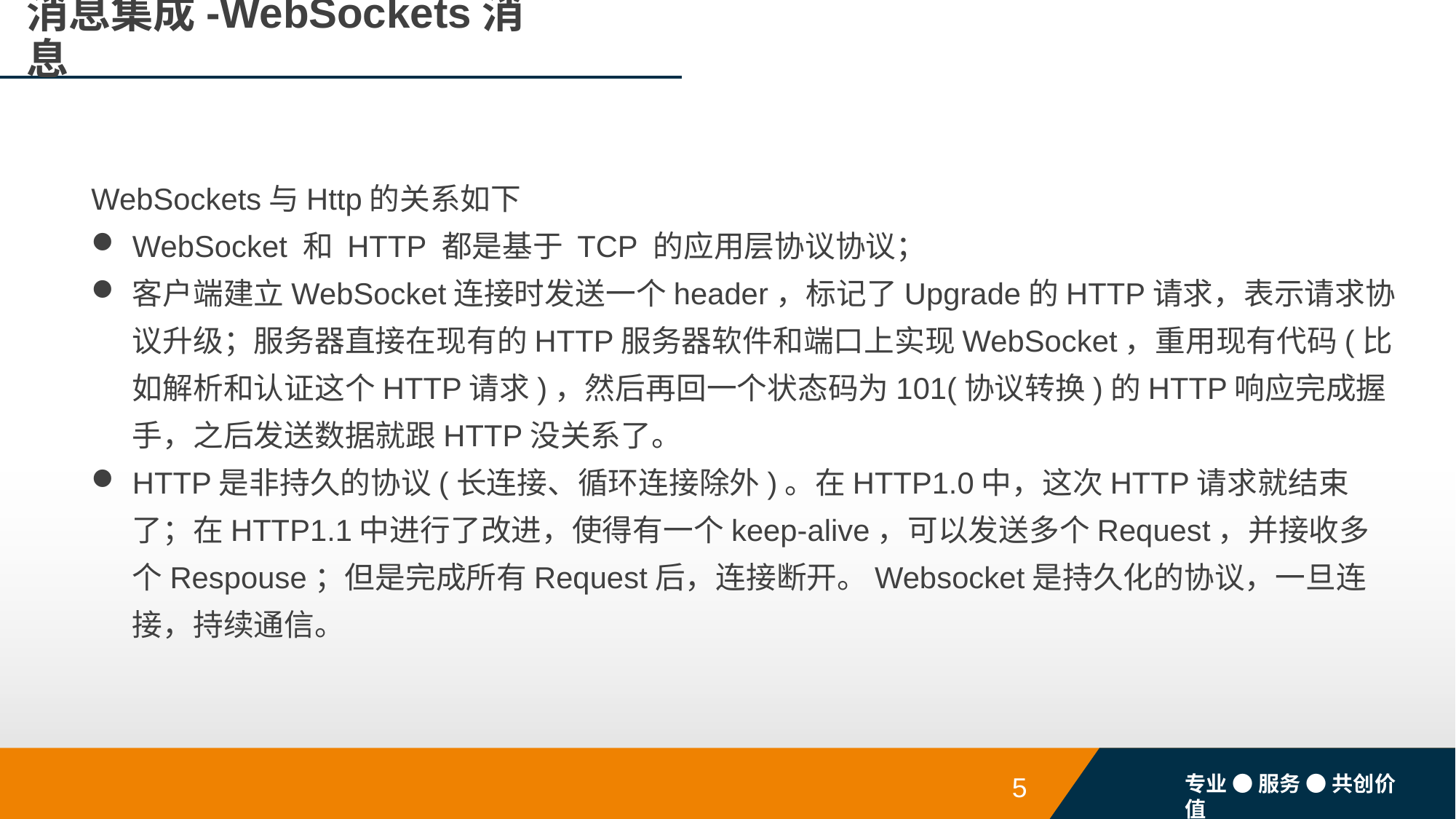

# 消息集成-WebSockets消息
WebSockets与Http的关系如下
WebSocket 和 HTTP 都是基于 TCP 的应用层协议协议；
客户端建立WebSocket连接时发送一个header，标记了Upgrade的HTTP请求，表示请求协议升级；服务器直接在现有的HTTP服务器软件和端口上实现WebSocket，重用现有代码(比如解析和认证这个HTTP请求)，然后再回一个状态码为101(协议转换)的HTTP响应完成握手，之后发送数据就跟HTTP没关系了。
HTTP是非持久的协议(长连接、循环连接除外)。在HTTP1.0中，这次HTTP请求就结束了；在HTTP1.1中进行了改进，使得有一个keep-alive，可以发送多个Request，并接收多个Respouse；但是完成所有Request后，连接断开。Websocket是持久化的协议，一旦连接，持续通信。